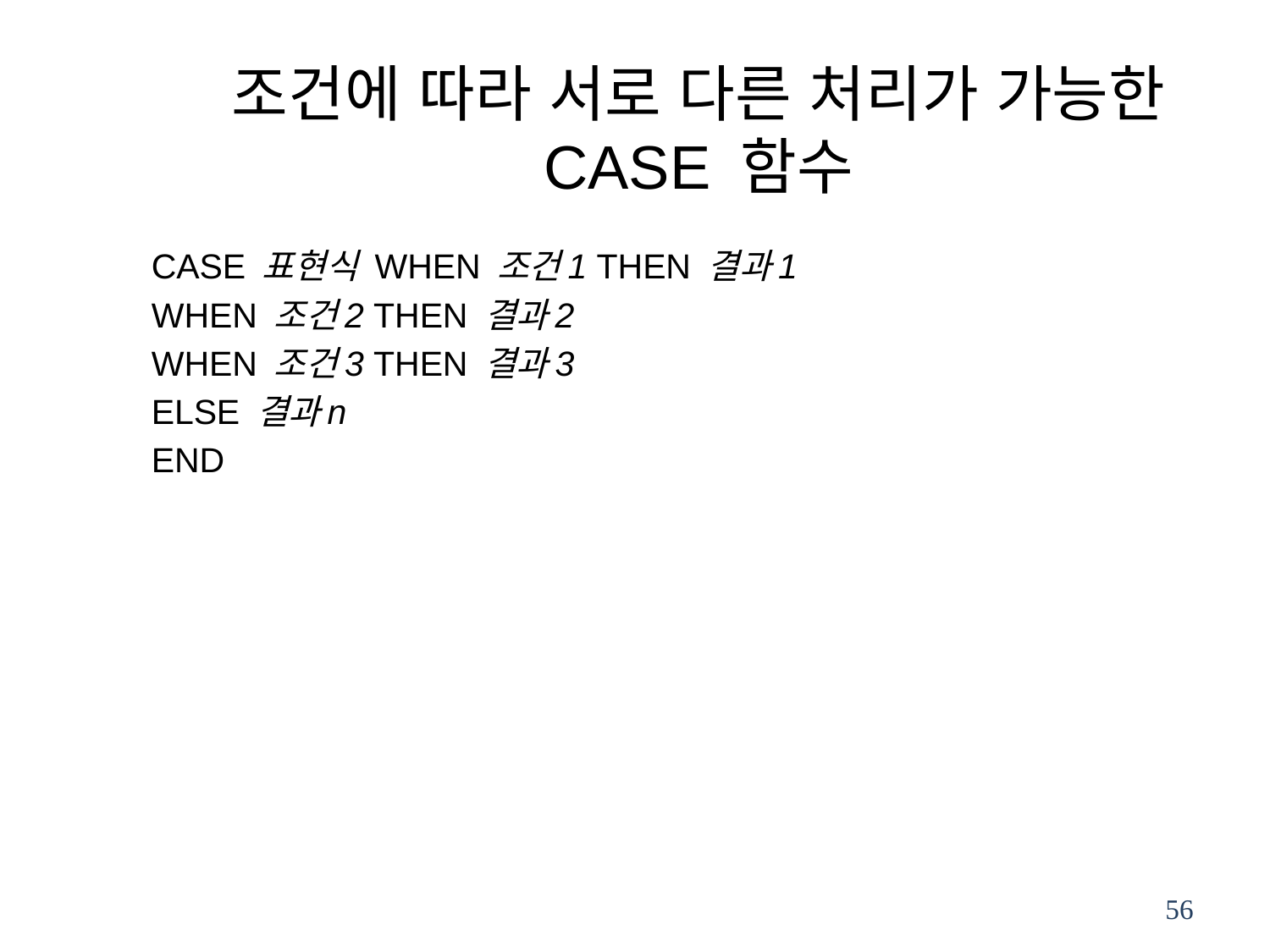

# 조건에 따라 서로 다른 처리가 가능한 CASE 함수

CASE 표현식 WHEN 조건1 THEN 결과1
WHEN 조건2 THEN 결과2
WHEN 조건3 THEN 결과3
ELSE 결과n
END

56